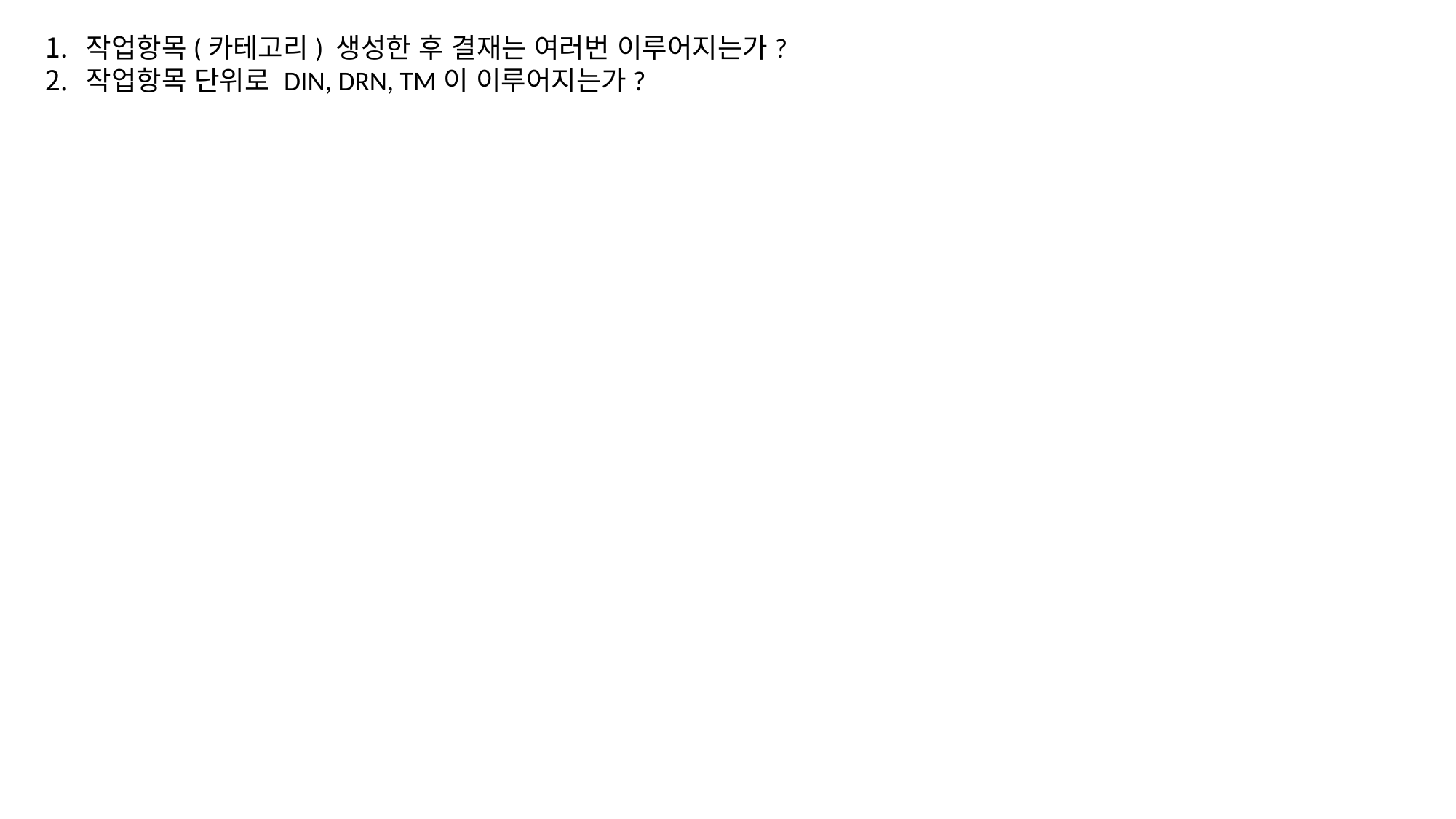

작업항목(카테고리) 생성한 후 결재는 여러번 이루어지는가?
작업항목 단위로 DIN, DRN, TM이 이루어지는가?